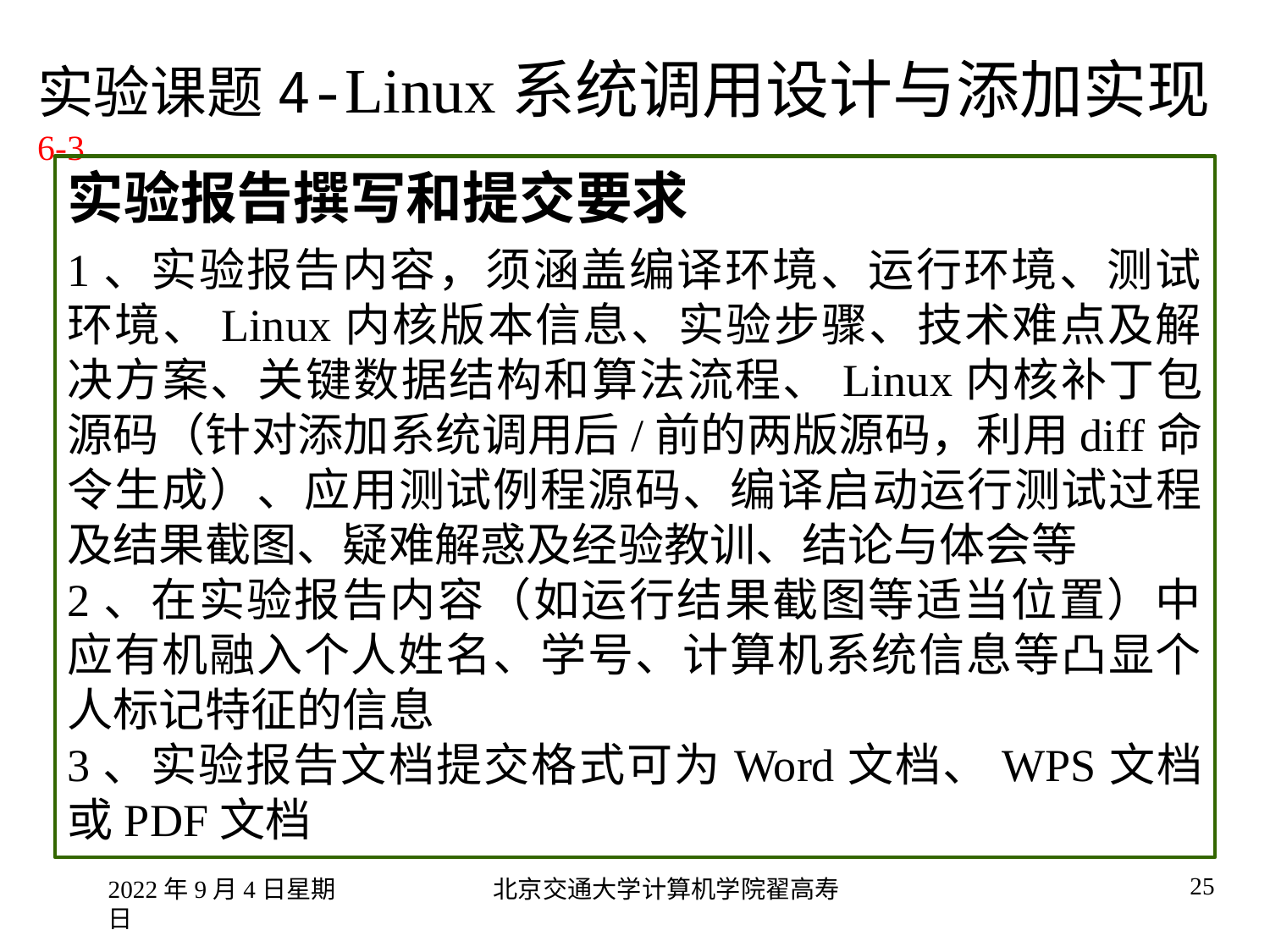

# 实验课题4-Linux系统调用设计与添加实现6-3
实验报告撰写和提交要求
1、实验报告内容，须涵盖编译环境、运行环境、测试环境、Linux内核版本信息、实验步骤、技术难点及解决方案、关键数据结构和算法流程、Linux内核补丁包源码（针对添加系统调用后/前的两版源码，利用diff命令生成）、应用测试例程源码、编译启动运行测试过程及结果截图、疑难解惑及经验教训、结论与体会等
2、在实验报告内容（如运行结果截图等适当位置）中应有机融入个人姓名、学号、计算机系统信息等凸显个人标记特征的信息
3、实验报告文档提交格式可为Word文档、WPS文档或PDF文档
2022年9月4日星期日
北京交通大学计算机学院翟高寿
25